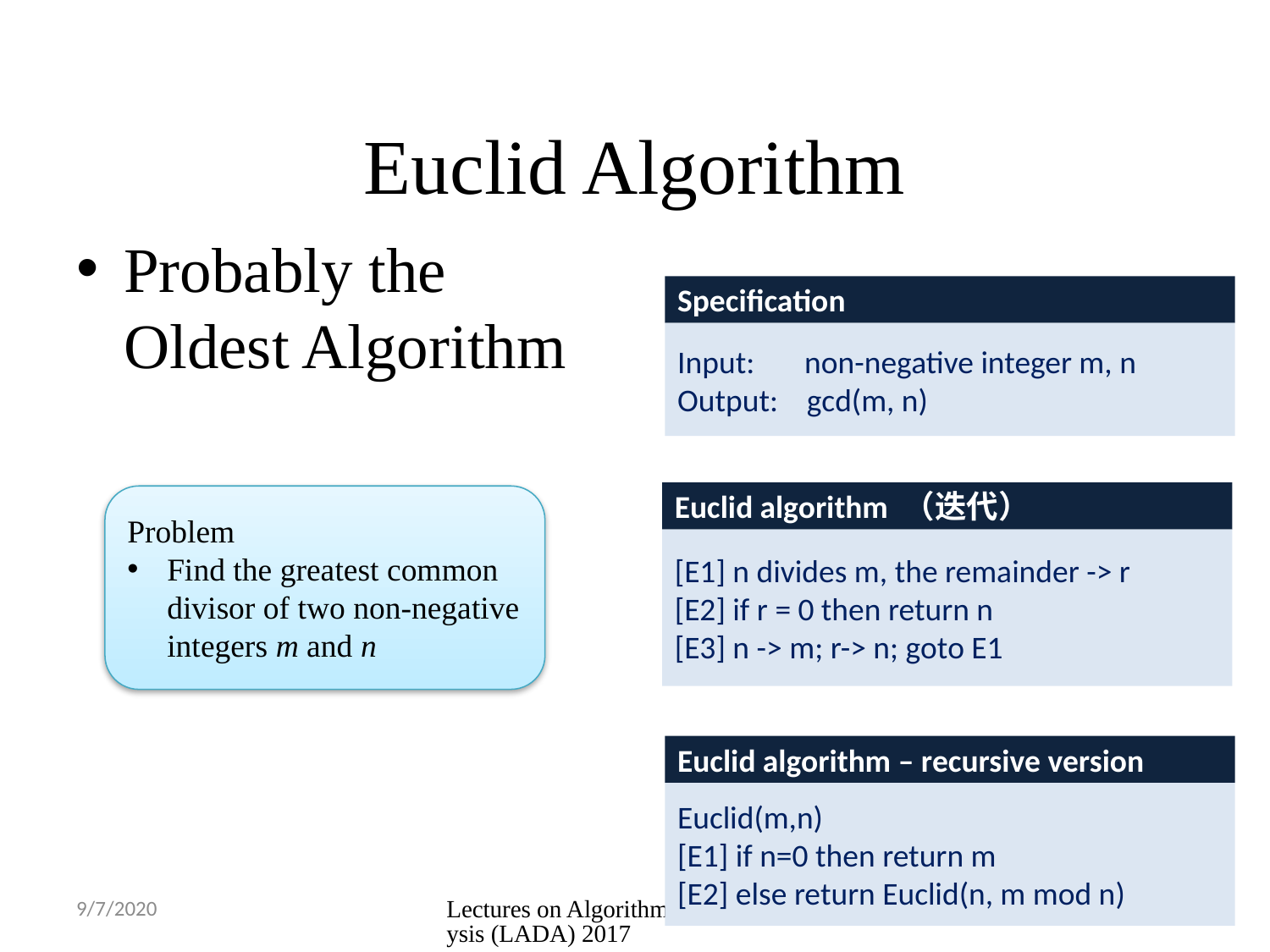

# Euclid Algorithm
Probably the Oldest Algorithm
Specification
Input:	non-negative integer m, n
Output:    gcd(m, n)
Euclid algorithm （迭代）
[E1] n divides m, the remainder -> r
[E2] if r = 0 then return n
[E3] n -> m; r-> n; goto E1
Problem
Find the greatest common divisor of two non-negative integers m and n
Euclid algorithm – recursive version
Euclid(m,n)
[E1] if n=0 then return m
[E2] else return Euclid(n, m mod n)
9/7/2020
Lectures on Algorithm Design & Analysis (LADA) 2017
15